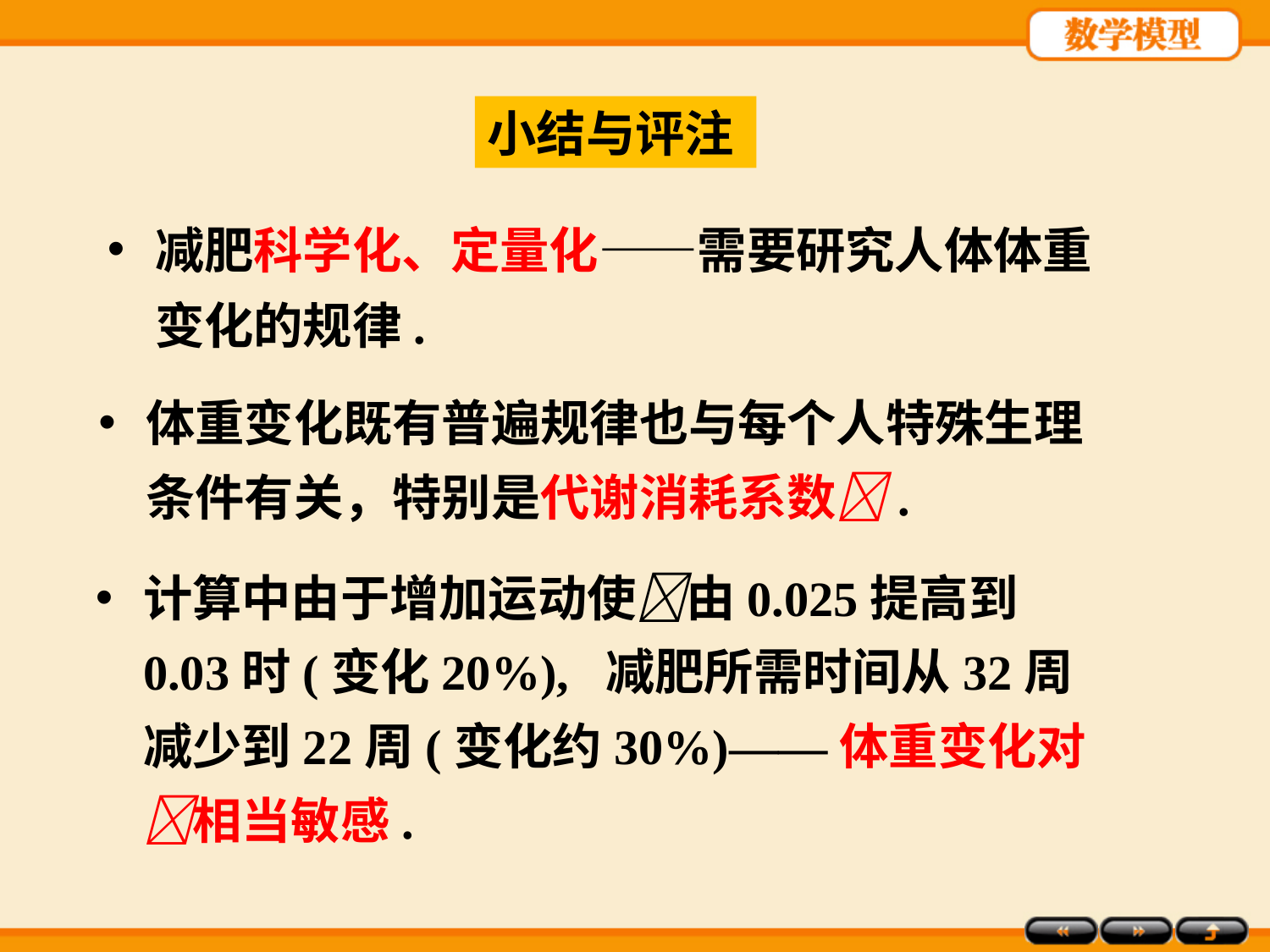

小结与评注
减肥科学化、定量化——需要研究人体体重变化的规律.
体重变化既有普遍规律也与每个人特殊生理条件有关，特别是代谢消耗系数β.
计算中由于增加运动使β由0.025提高到0.03时(变化20%),  减肥所需时间从32周减少到22周(变化约30%)——体重变化对β相当敏感.